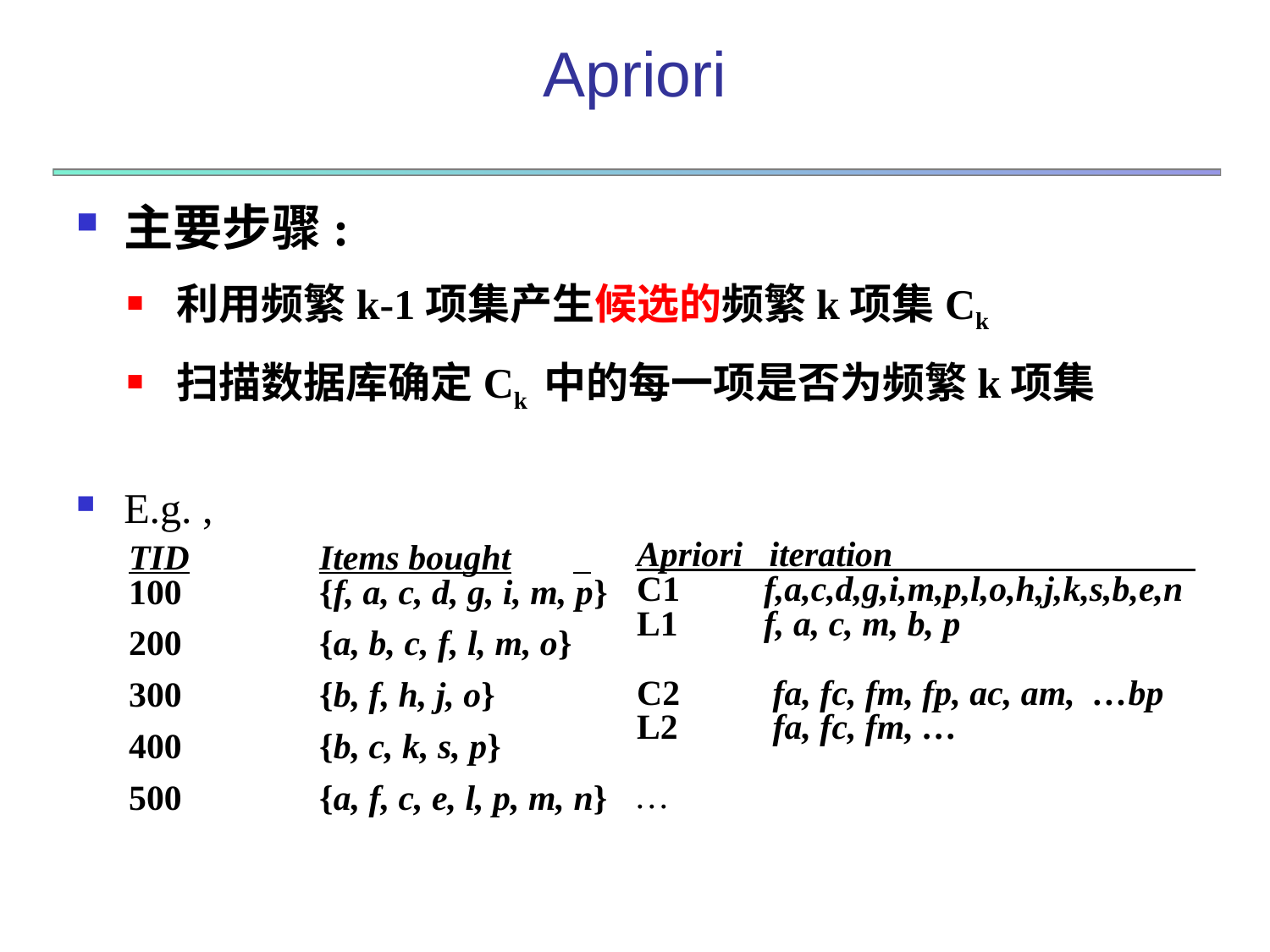

# Apriori
主要步骤:
利用频繁k-1项集产生候选的频繁k项集Ck
扫描数据库确定Ck 中的每一项是否为频繁k项集

E.g. ,
Apriori   iteration
C1	f,a,c,d,g,i,m,p,l,o,h,j,k,s,b,e,n
L1	f, a, c, m, b, p

C2	 fa, fc, fm, fp, ac, am,  …bp
L2	 fa, fc, fm, …

…
TID		Items bought
100		{f, a, c, d, g, i, m, p}
200		{a, b, c, f, l, m, o}
300	 	{b, f, h, j, o}
400	 	{b, c, k, s, p}
500	 	{a, f, c, e, l, p, m, n}
39